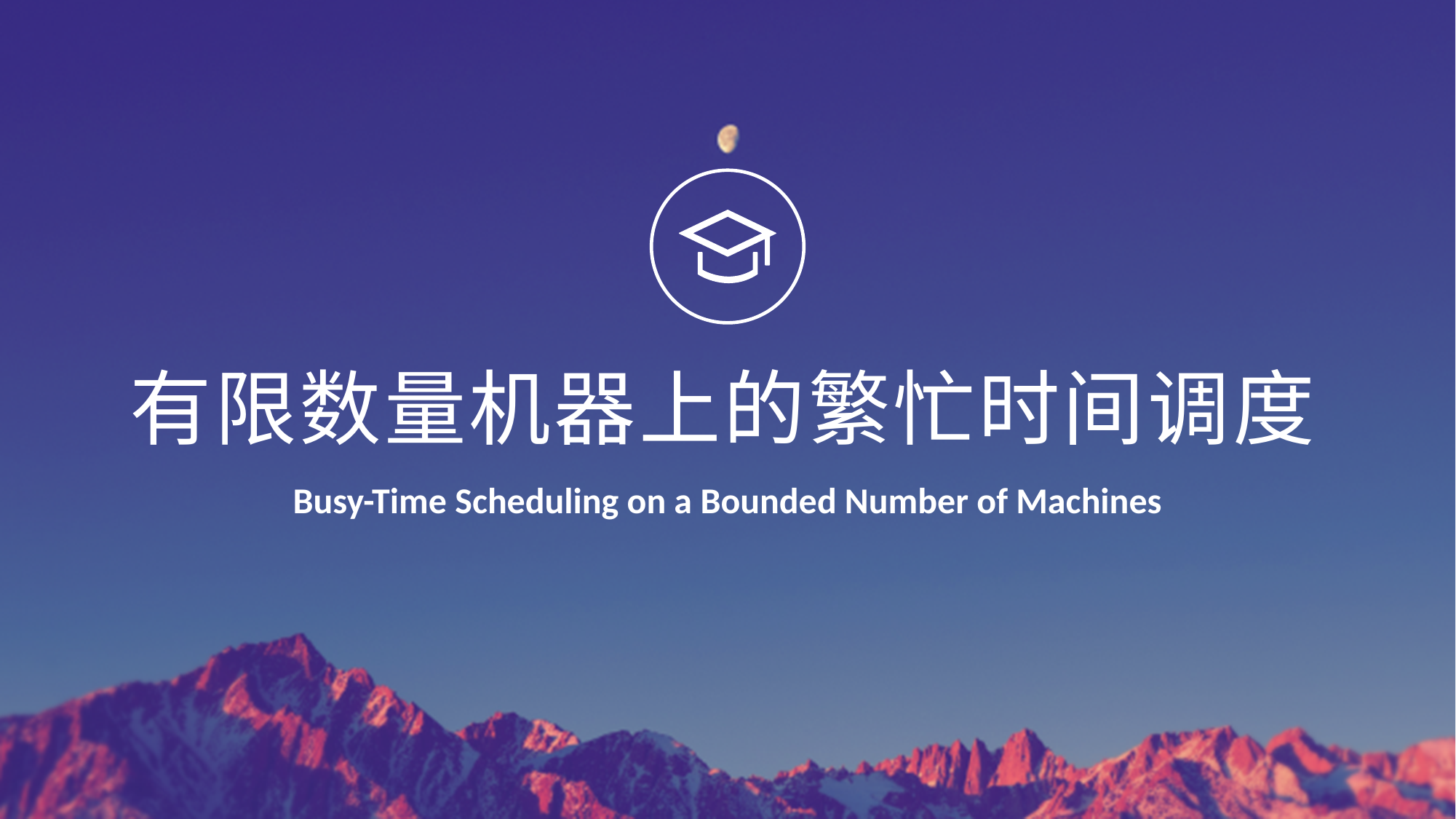

有限数量机器上的繁忙时间调度
Busy-Time Scheduling on a Bounded Number of Machines